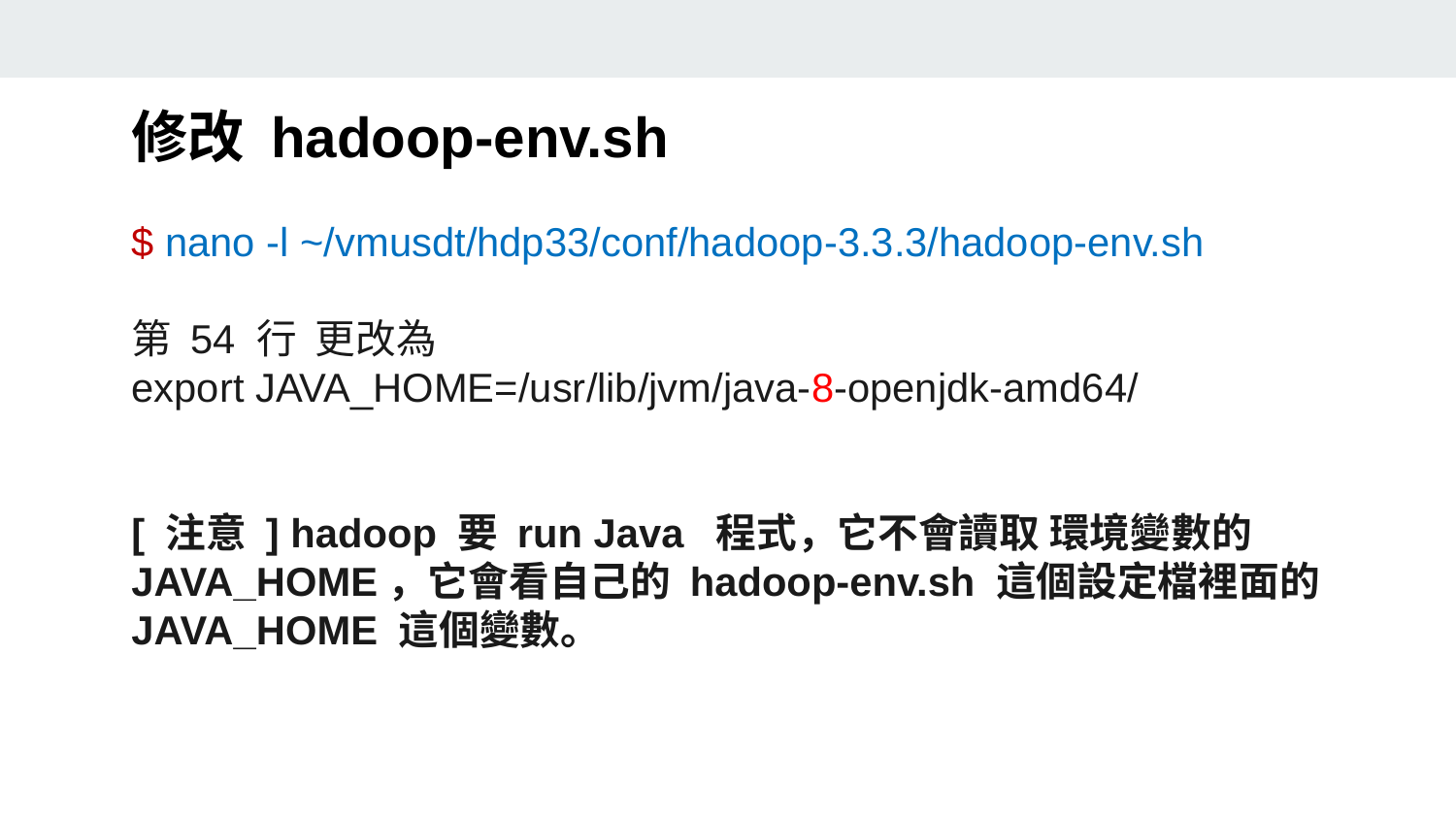

修改 hadoop-env.sh
$ nano -l ~/vmusdt/hdp33/conf/hadoop-3.3.3/hadoop-env.sh
第 54 行  更改為
export JAVA_HOME=/usr/lib/jvm/java-8-openjdk-amd64/

[ 注意 ] hadoop 要 run Java  程式，它不會讀取 環境變數的 JAVA_HOME，它會看自己的 hadoop-env.sh 這個設定檔裡面的 JAVA_HOME 這個變數。